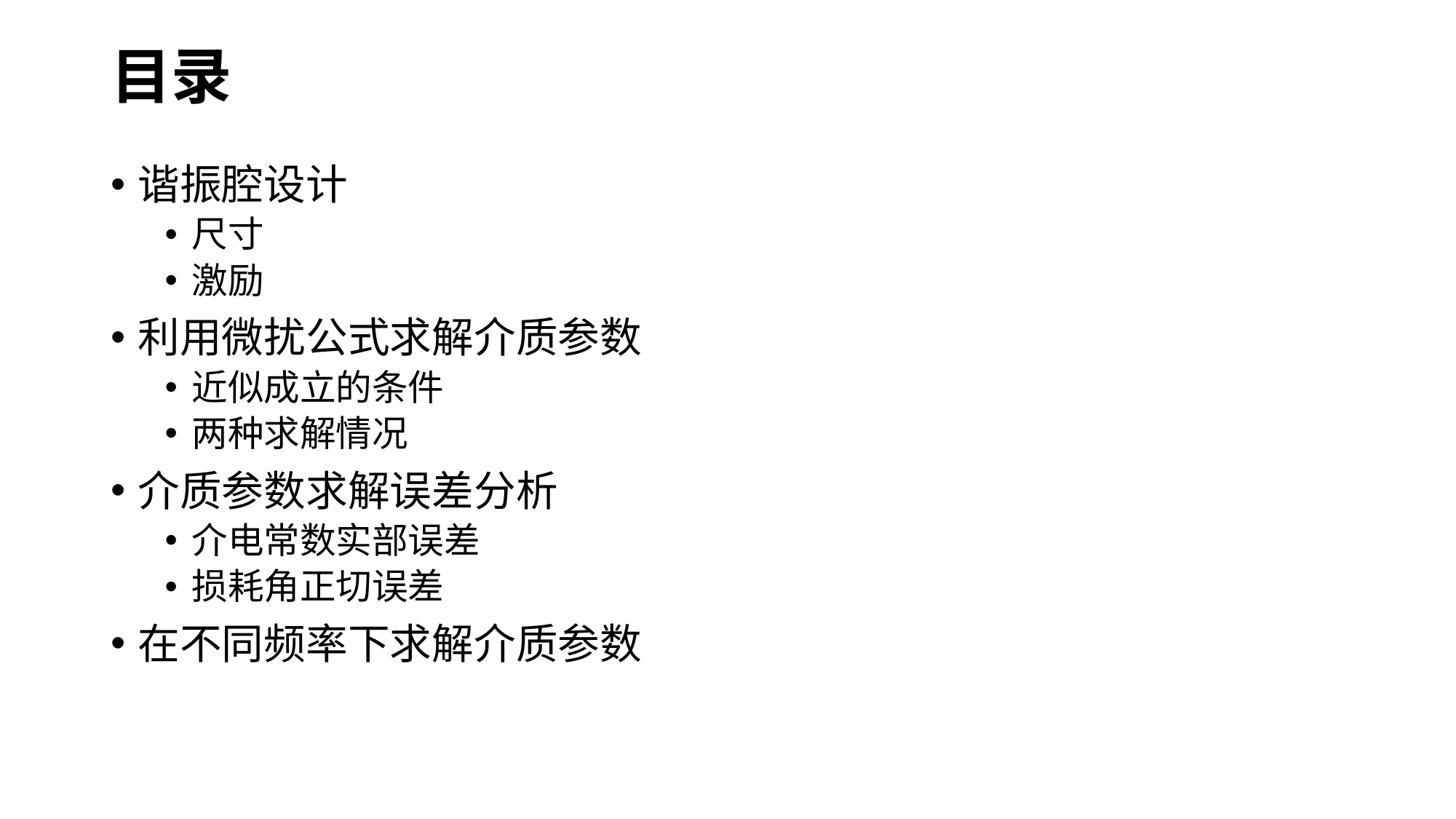

目录
谐振腔设计
尺寸
激励
利用微扰公式求解介质参数
近似成立的条件
两种求解情况
介质参数求解误差分析
介电常数实部误差
损耗角正切误差
在不同频率下求解介质参数